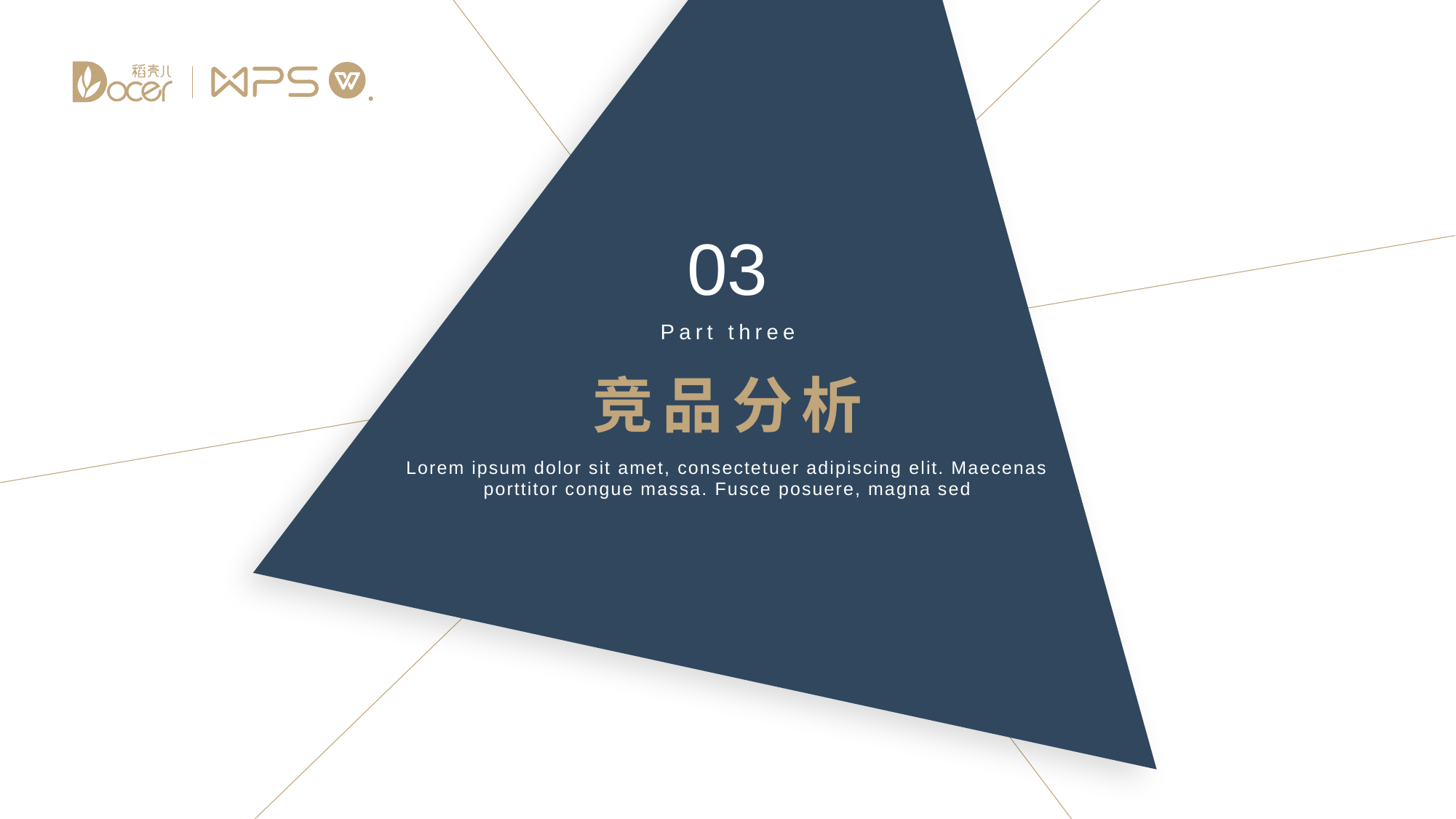

03
Part three
竞品分析
Lorem ipsum dolor sit amet, consectetuer adipiscing elit. Maecenas porttitor congue massa. Fusce posuere, magna sed